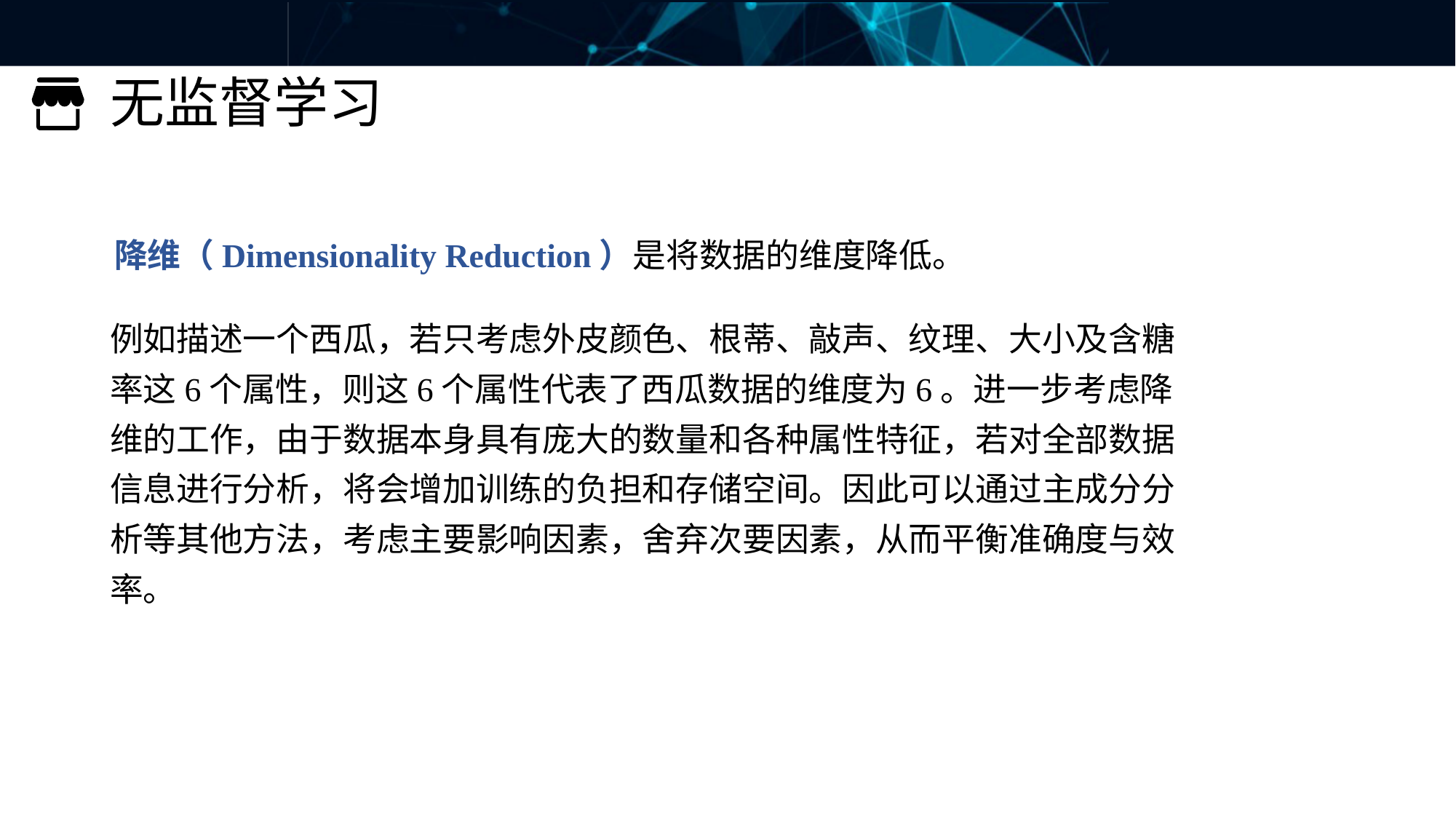

无监督学习

降维（Dimensionality Reduction）是将数据的维度降低。
例如描述一个西瓜，若只考虑外皮颜色、根蒂、敲声、纹理、大小及含糖率这6个属性，则这6个属性代表了西瓜数据的维度为6。进一步考虑降维的工作，由于数据本身具有庞大的数量和各种属性特征，若对全部数据信息进行分析，将会增加训练的负担和存储空间。因此可以通过主成分分析等其他方法，考虑主要影响因素，舍弃次要因素，从而平衡准确度与效率。